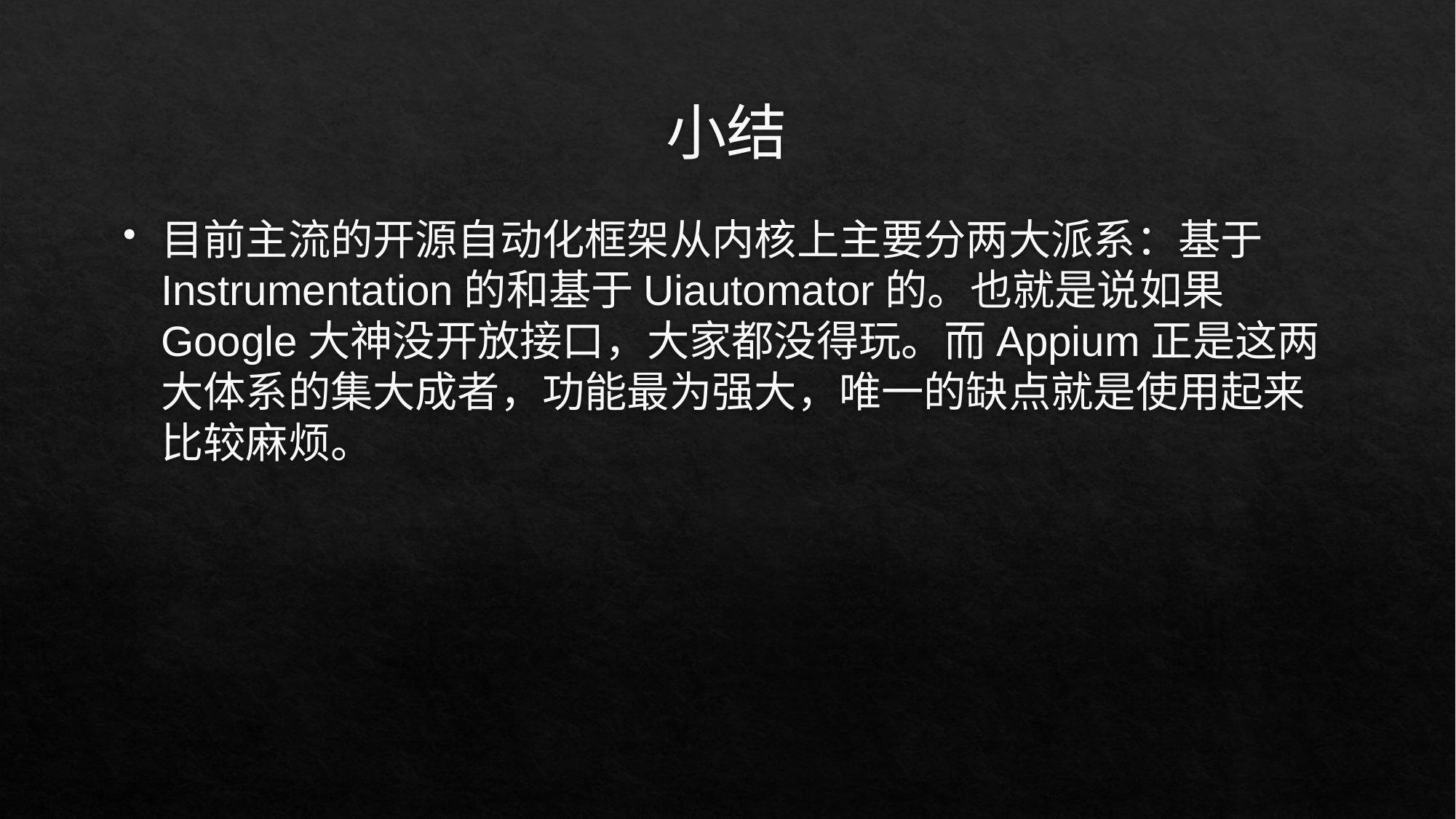

# 小结
目前主流的开源自动化框架从内核上主要分两大派系：基于Instrumentation的和基于Uiautomator的。也就是说如果Google大神没开放接口，大家都没得玩。而Appium正是这两大体系的集大成者，功能最为强大，唯一的缺点就是使用起来比较麻烦。